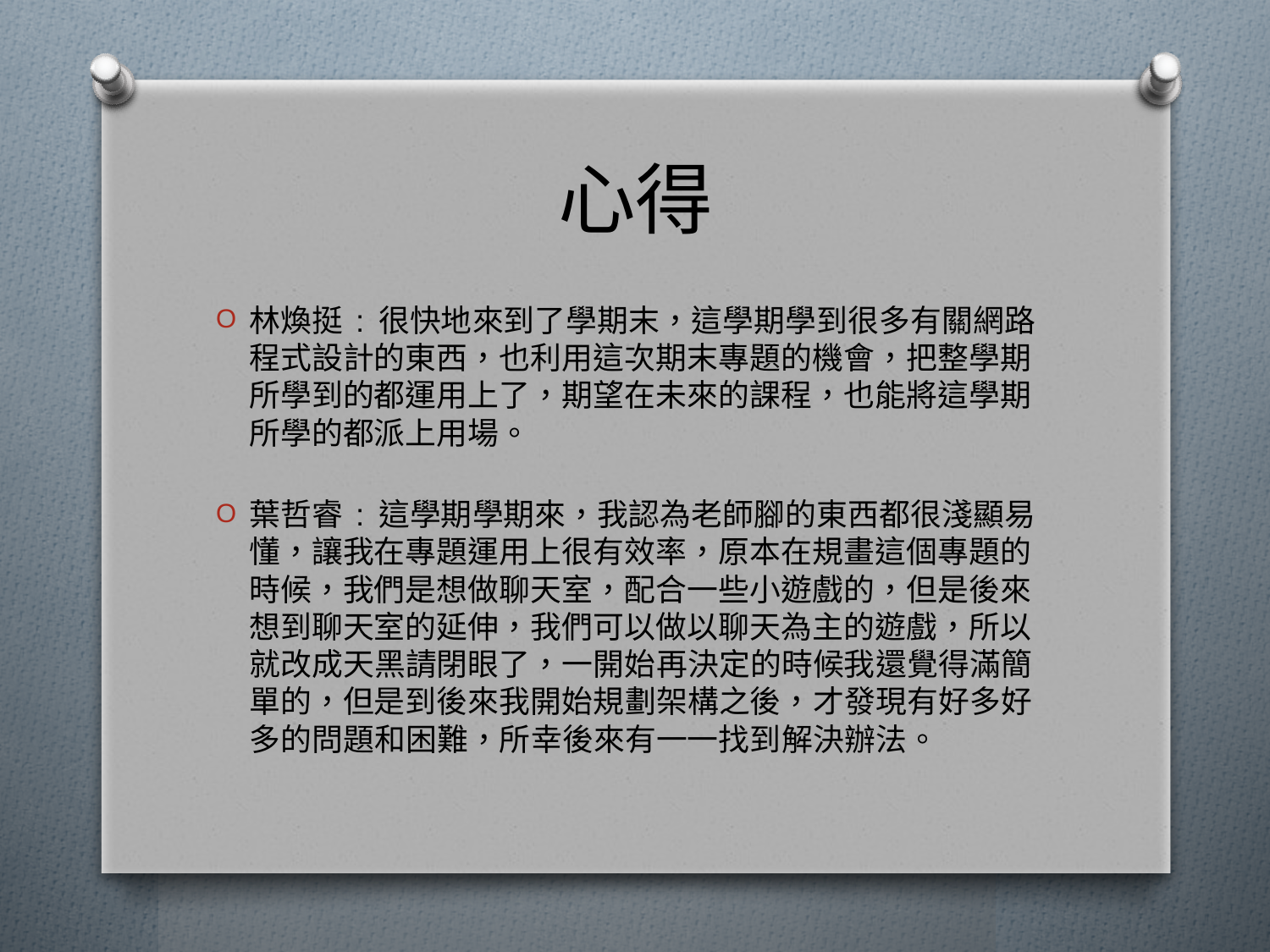

# 心得
林煥挺 : 很快地來到了學期末，這學期學到很多有關網路程式設計的東西，也利用這次期末專題的機會，把整學期所學到的都運用上了，期望在未來的課程，也能將這學期所學的都派上用場。
葉哲睿 : 這學期學期來，我認為老師腳的東西都很淺顯易懂，讓我在專題運用上很有效率，原本在規畫這個專題的時候，我們是想做聊天室，配合一些小遊戲的，但是後來想到聊天室的延伸，我們可以做以聊天為主的遊戲，所以就改成天黑請閉眼了，一開始再決定的時候我還覺得滿簡單的，但是到後來我開始規劃架構之後，才發現有好多好多的問題和困難，所幸後來有一一找到解決辦法。